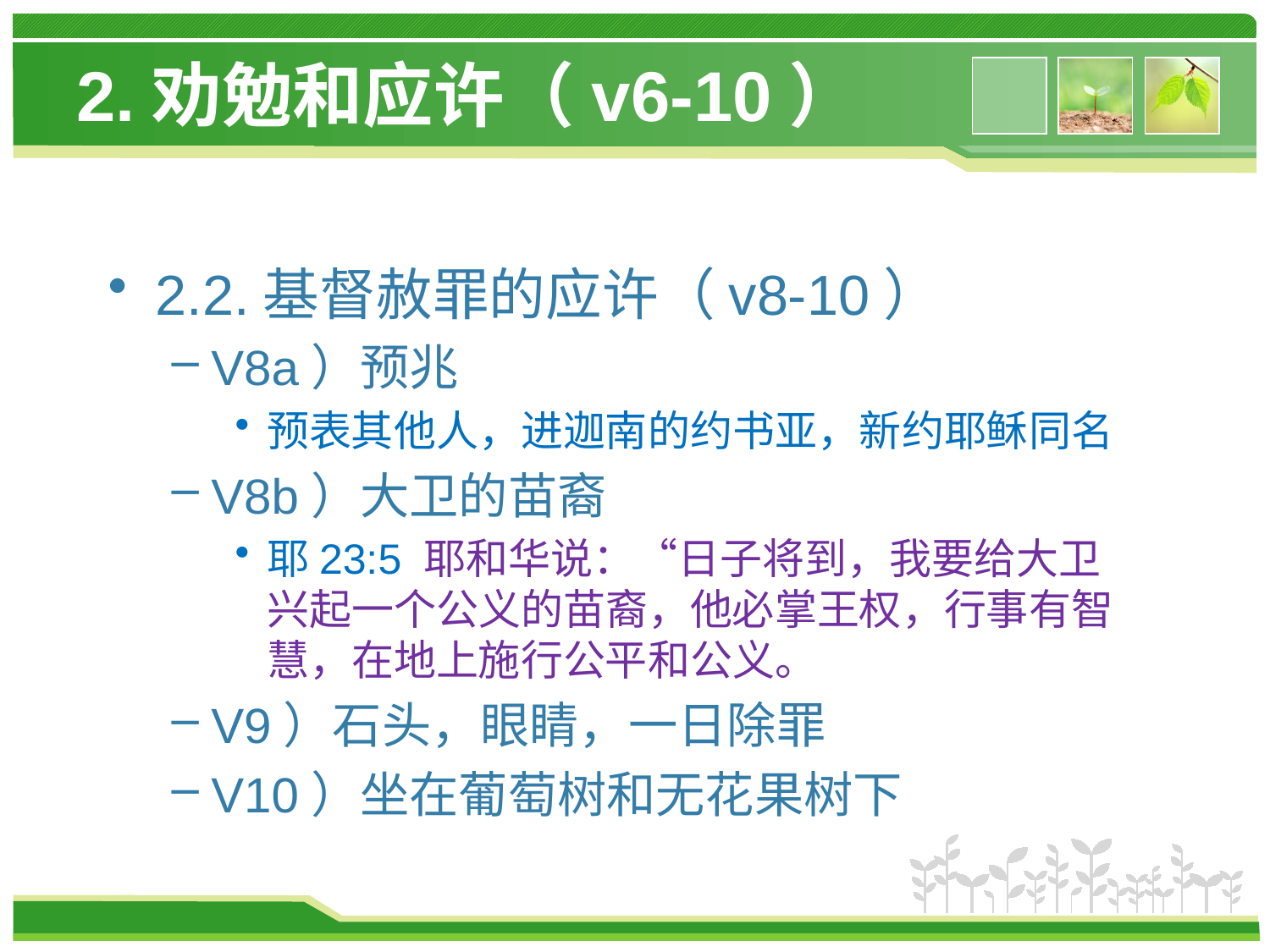

# 2.劝勉和应许（v6-10）
2.2.基督赦罪的应许（v8-10）
V8a）预兆
预表其他人，进迦南的约书亚，新约耶稣同名
V8b）大卫的苗裔
耶23:5 耶和华说：“日子将到，我要给大卫兴起一个公义的苗裔，他必掌王权，行事有智慧，在地上施行公平和公义。
V9）石头，眼睛，一日除罪
V10）坐在葡萄树和无花果树下